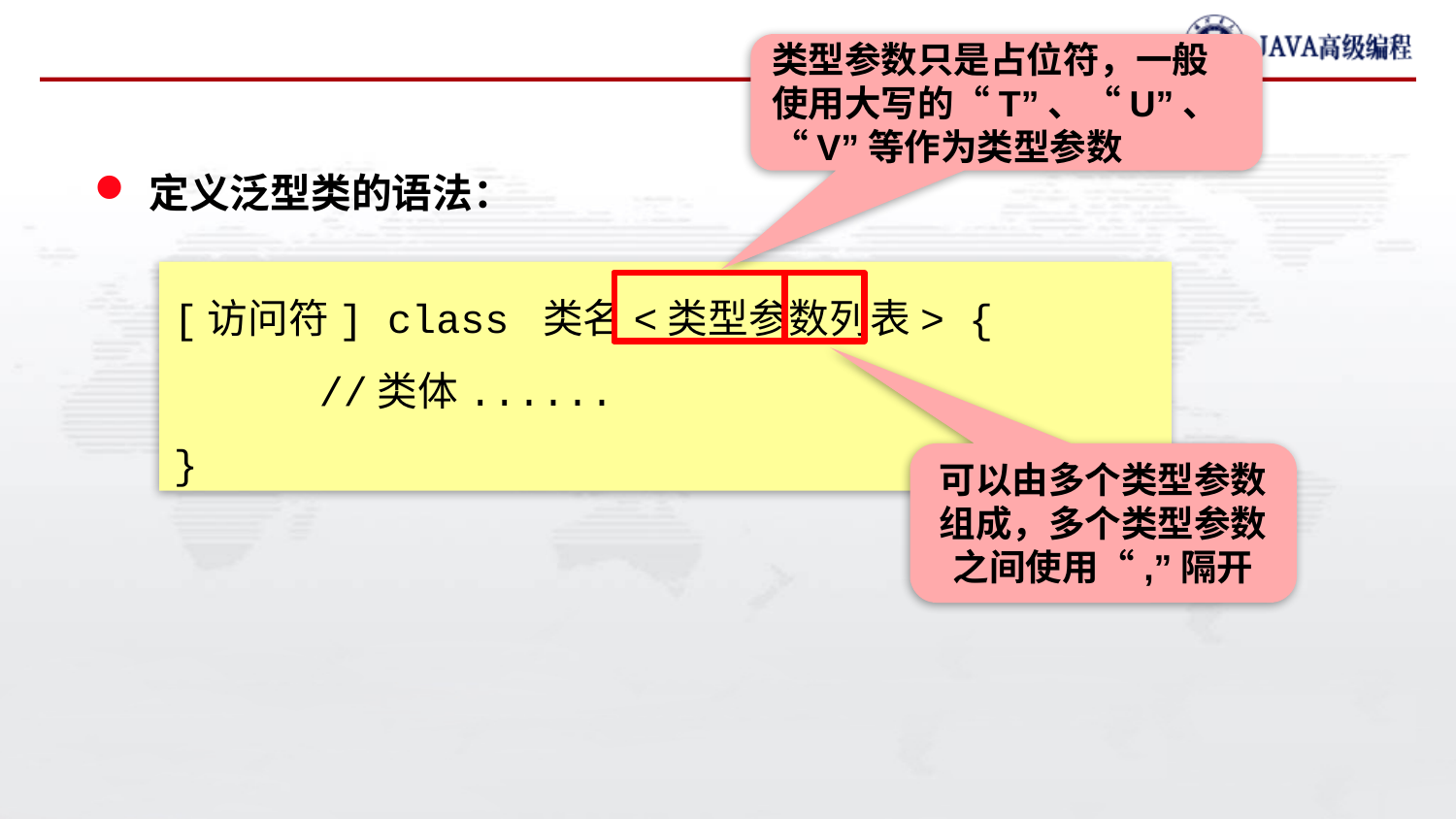

#
类型参数只是占位符，一般使用大写的“T”、“U”、“V”等作为类型参数
定义泛型类的语法：

[访问符] class 类名<类型参数列表> {
	//类体......
}

可以由多个类型参数组成，多个类型参数之间使用“,”隔开